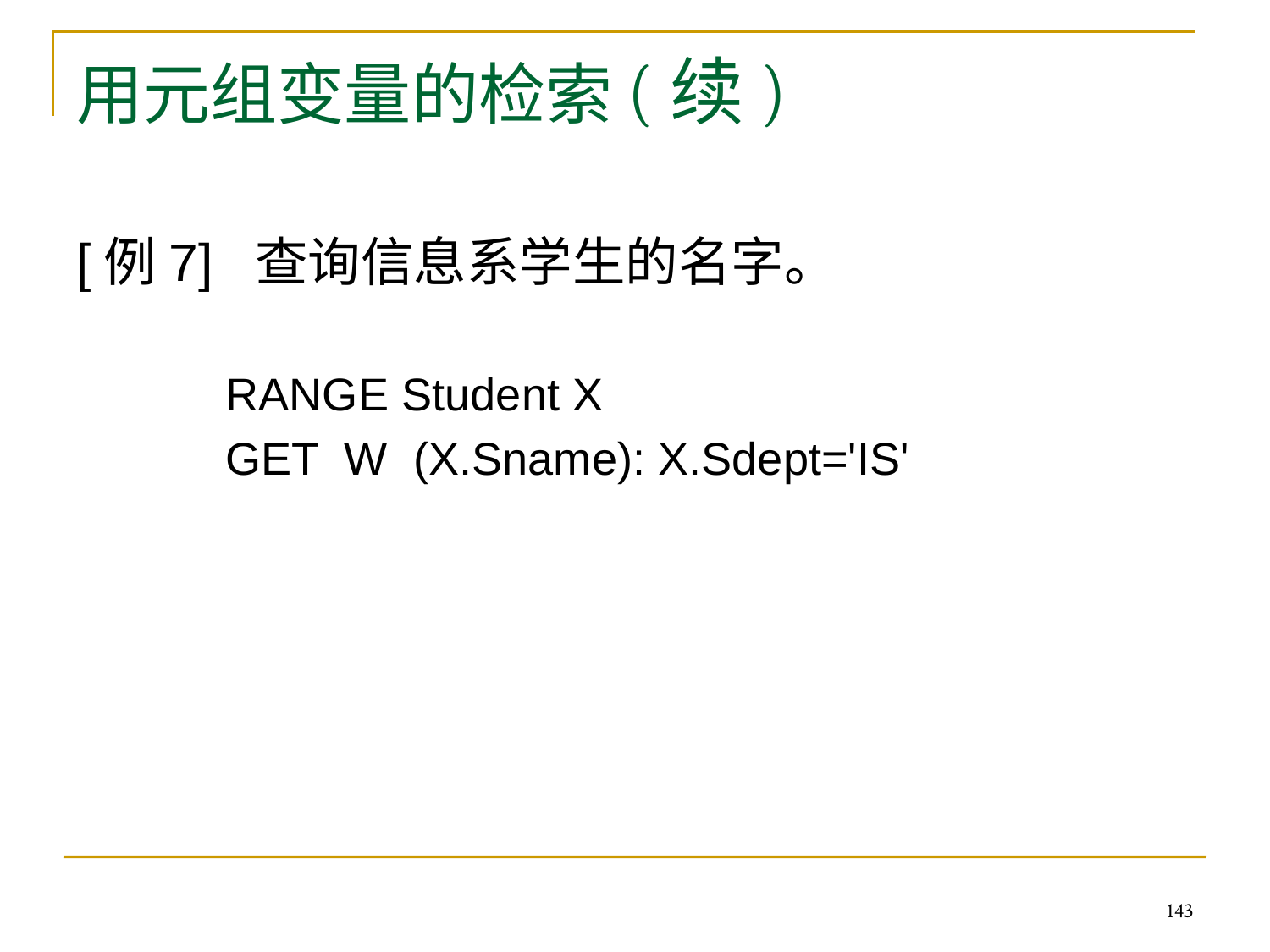

# 用元组变量的检索(续)
[例7]  查询信息系学生的名字。

        RANGE Student X
        GET  W  (X.Sname): X.Sdept='IS'

143